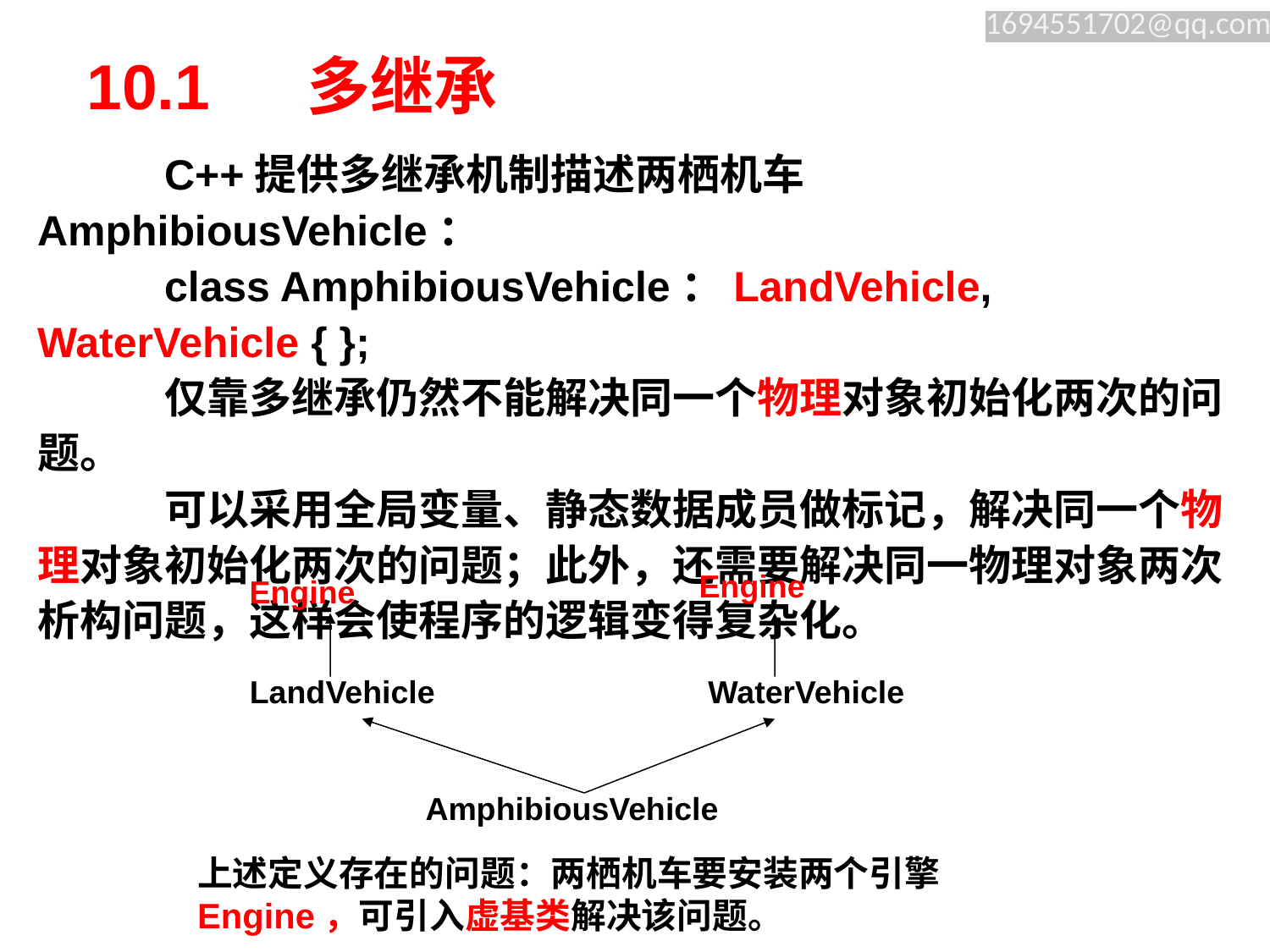

# 10.1 　多继承
	C++提供多继承机制描述两栖机车AmphibiousVehicle：
	class AmphibiousVehicle：LandVehicle,  WaterVehicle { };
	仅靠多继承仍然不能解决同一个物理对象初始化两次的问题。
	可以采用全局变量、静态数据成员做标记，解决同一个物理对象初始化两次的问题；此外，还需要解决同一物理对象两次析构问题，这样会使程序的逻辑变得复杂化。
Engine
Engine

LandVehicle
WaterVehicle

AmphibiousVehicle
上述定义存在的问题：两栖机车要安装两个引擎Engine，可引入虚基类解决该问题。